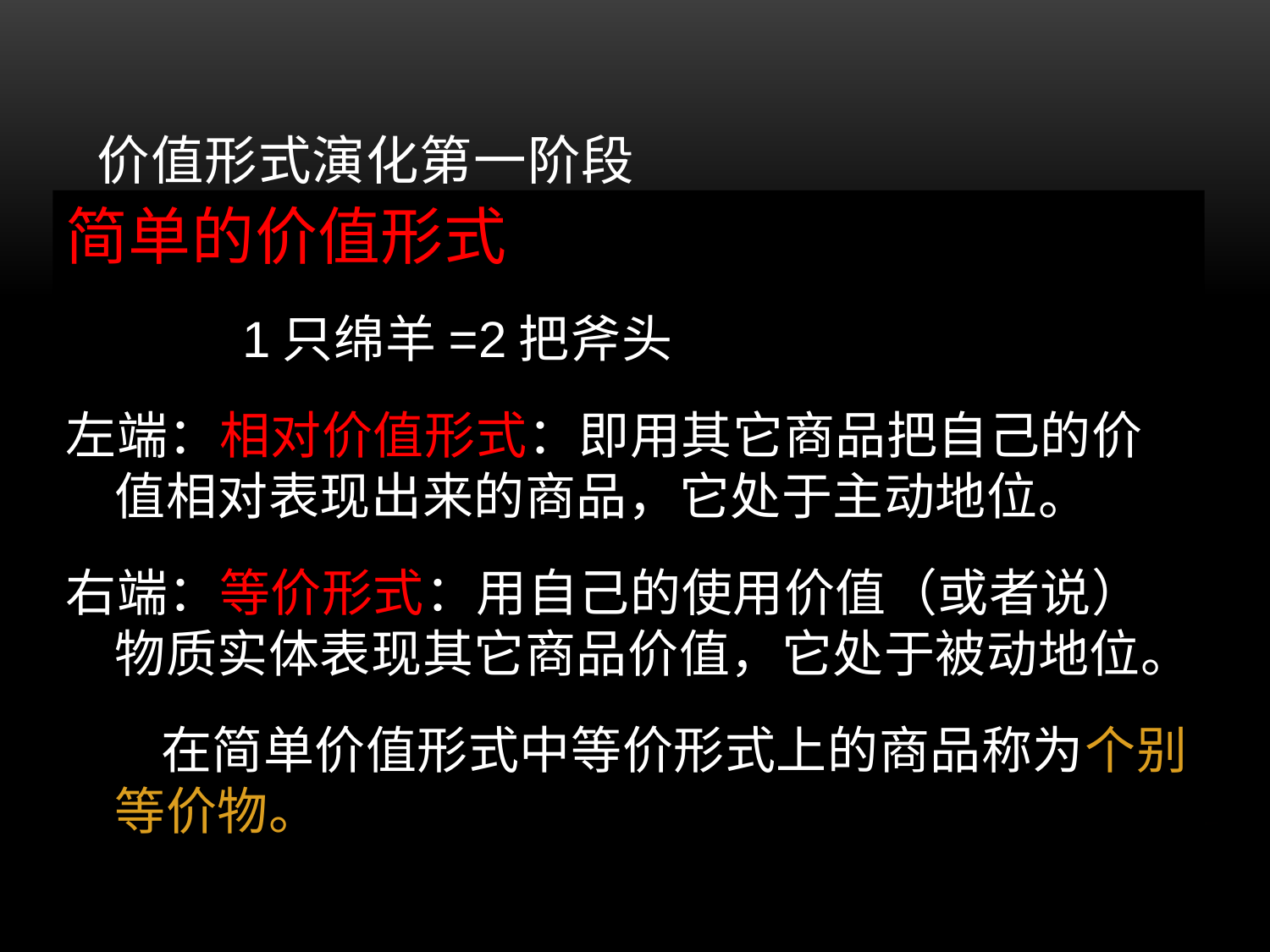

价值形式演化第一阶段
简单的价值形式
            1只绵羊=2把斧头
左端：相对价值形式：即用其它商品把自己的价值相对表现出来的商品，它处于主动地位。
右端：等价形式：用自己的使用价值（或者说）物质实体表现其它商品价值，它处于被动地位。
       在简单价值形式中等价形式上的商品称为个别等价物。